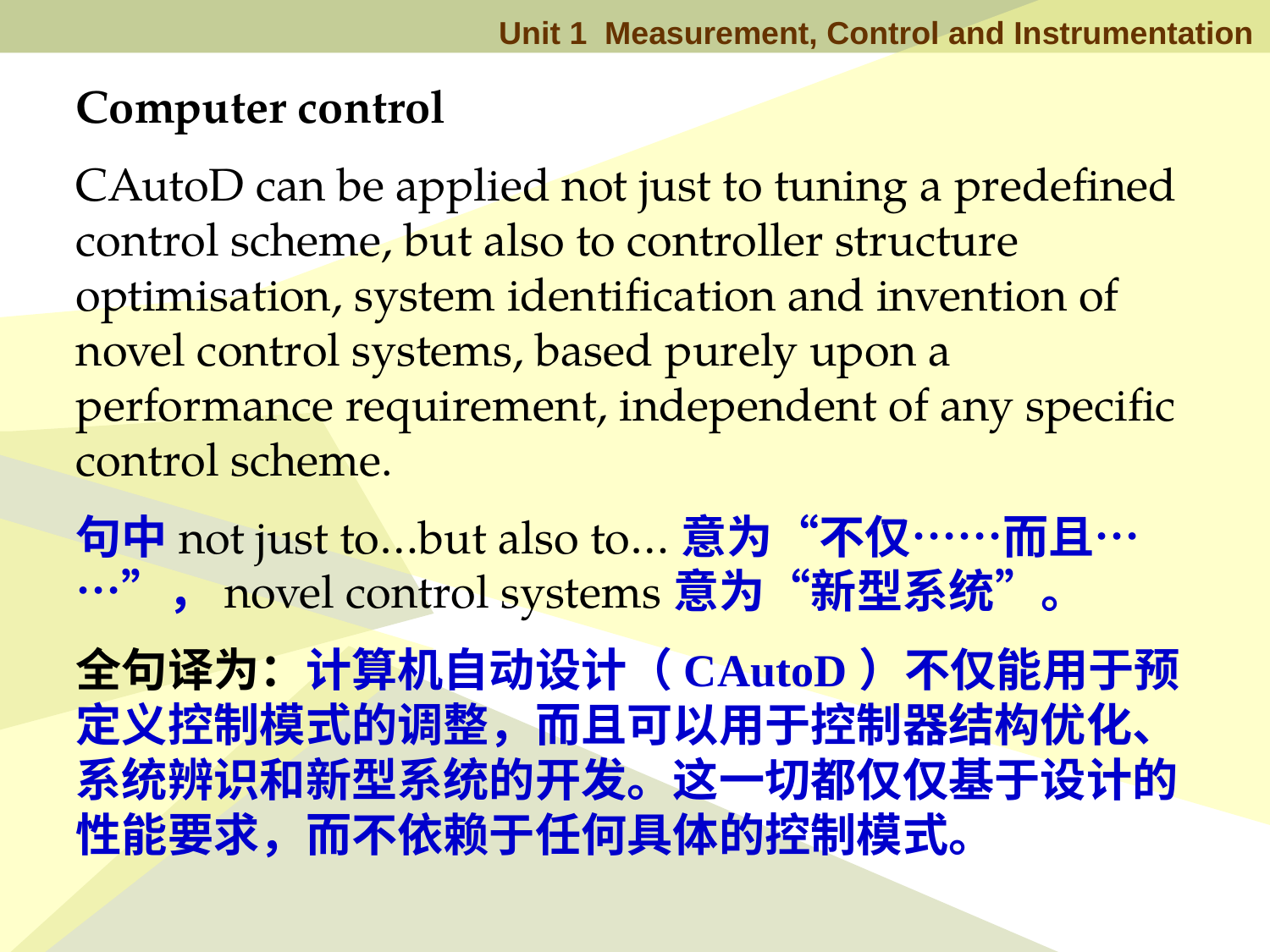

Computer control
CAutoD can be applied not just to tuning a predefined control scheme, but also to controller structure optimisation, system identification and invention of novel control systems, based purely upon a performance requirement, independent of any specific control scheme.
句中not just to…but also to…意为“不仅……而且……”，novel control systems意为“新型系统”。
全句译为：计算机自动设计（CAutoD）不仅能用于预定义控制模式的调整，而且可以用于控制器结构优化、系统辨识和新型系统的开发。这一切都仅仅基于设计的性能要求，而不依赖于任何具体的控制模式。